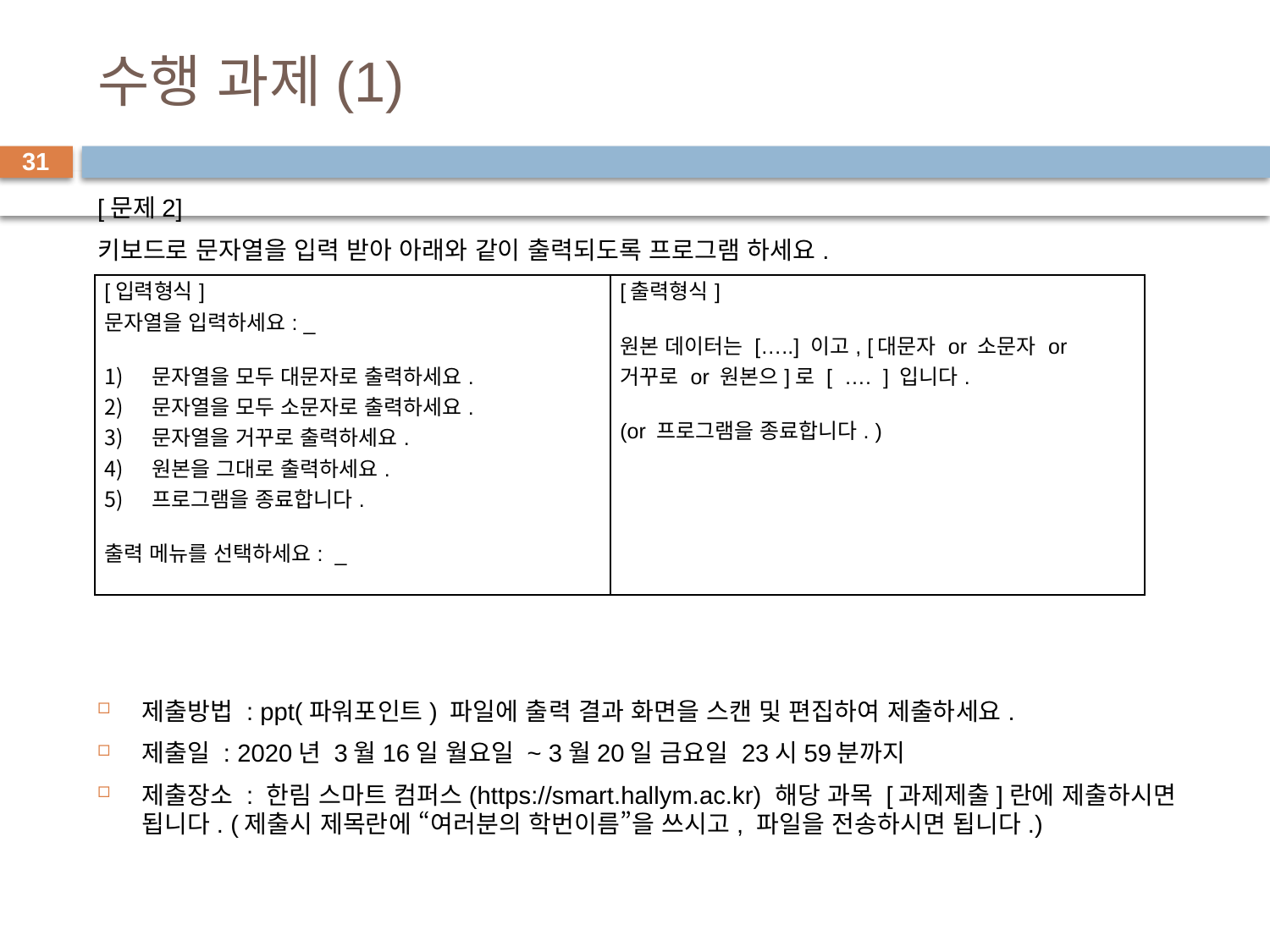

# 수행 과제(1)
31
[문제2]
키보드로 문자열을 입력 받아 아래와 같이 출력되도록 프로그램 하세요.

제출방법 : ppt(파워포인트) 파일에 출력 결과 화면을 스캔 및 편집하여 제출하세요.
제출일 : 2020년 3월16일 월요일 ~ 3월20일 금요일 23시59분까지
제출장소 : 한림 스마트 컴퍼스(https://smart.hallym.ac.kr) 해당 과목 [과제제출]란에 제출하시면 됩니다. (제출시 제목란에 “여러분의 학번이름”을 쓰시고, 파일을 전송하시면 됩니다.)

| [입력형식] 문자열을 입력하세요: \_ 문자열을 모두 대문자로 출력하세요. 문자열을 모두 소문자로 출력하세요. 문자열을 거꾸로 출력하세요. 원본을 그대로 출력하세요. 프로그램을 종료합니다. 출력 메뉴를 선택하세요: \_ | [출력형식] 원본 데이터는 […..] 이고, [대문자 or 소문자 or 거꾸로 or 원본으]로 [ …. ] 입니다. (or 프로그램을 종료합니다. ) |
| --- | --- |
31